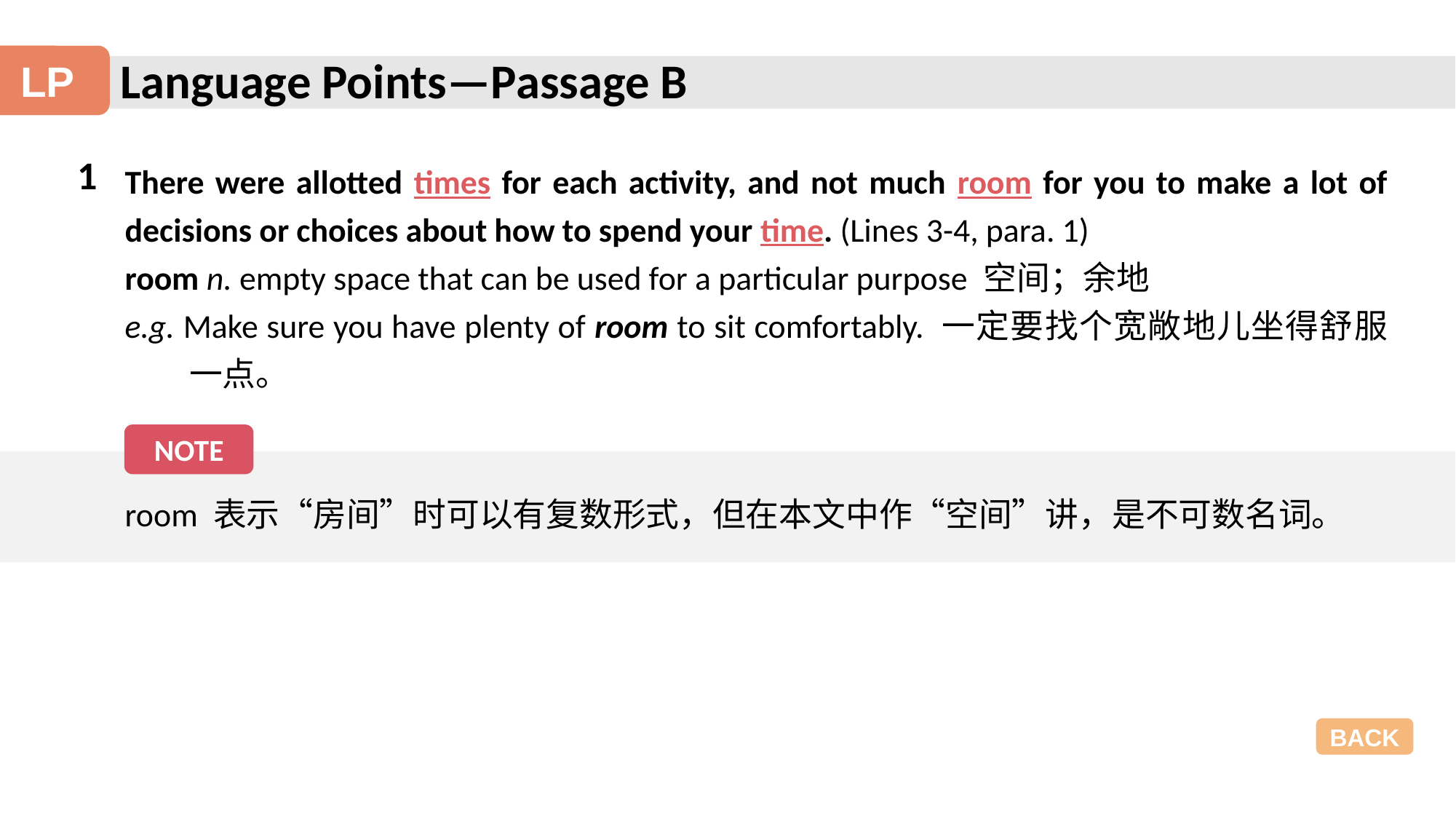

Language Points—Passage B
LP

1
There were allotted times for each activity, and not much room for you to make a lot of decisions or choices about how to spend your time. (Lines 3-4, para. 1)
room n. empty space that can be used for a particular purpose 空间；余地
e.g. Make sure you have plenty of room to sit comfortably. 一定要找个宽敞地儿坐得舒服一点。
NOTE

room 表示“房间”时可以有复数形式，但在本文中作“空间”讲，是不可数名词。
BACK